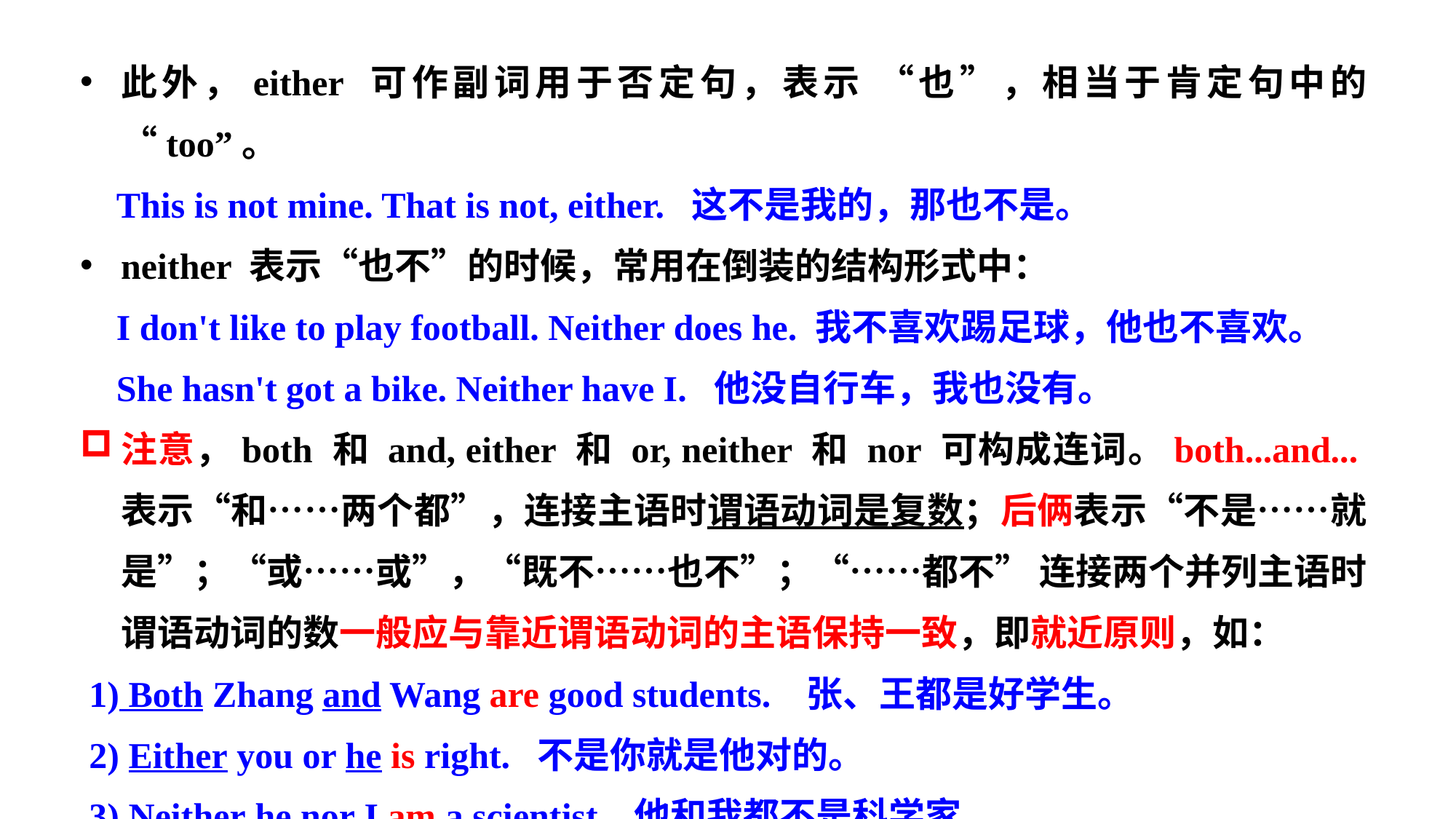

此外，either 可作副词用于否定句，表示 “也”，相当于肯定句中的 “too”。
    This is not mine. That is not, either.  这不是我的，那也不是。
neither 表示“也不”的时候，常用在倒装的结构形式中：
    I don't like to play football. Neither does he. 我不喜欢踢足球，他也不喜欢。
    She hasn't got a bike. Neither have I.  他没自行车，我也没有。
注意，both 和 and, either 和 or, neither 和 nor 可构成连词。both...and...表示“和……两个都”，连接主语时谓语动词是复数；后俩表示“不是……就是”；“或……或”，“既不……也不”；“……都不” 连接两个并列主语时谓语动词的数一般应与靠近谓语动词的主语保持一致，即就近原则，如：
 1) Both Zhang and Wang are good students.   张、王都是好学生。
 2) Either you or he is right.  不是你就是他对的。
 3) Neither he nor I am a scientist.  他和我都不是科学家。